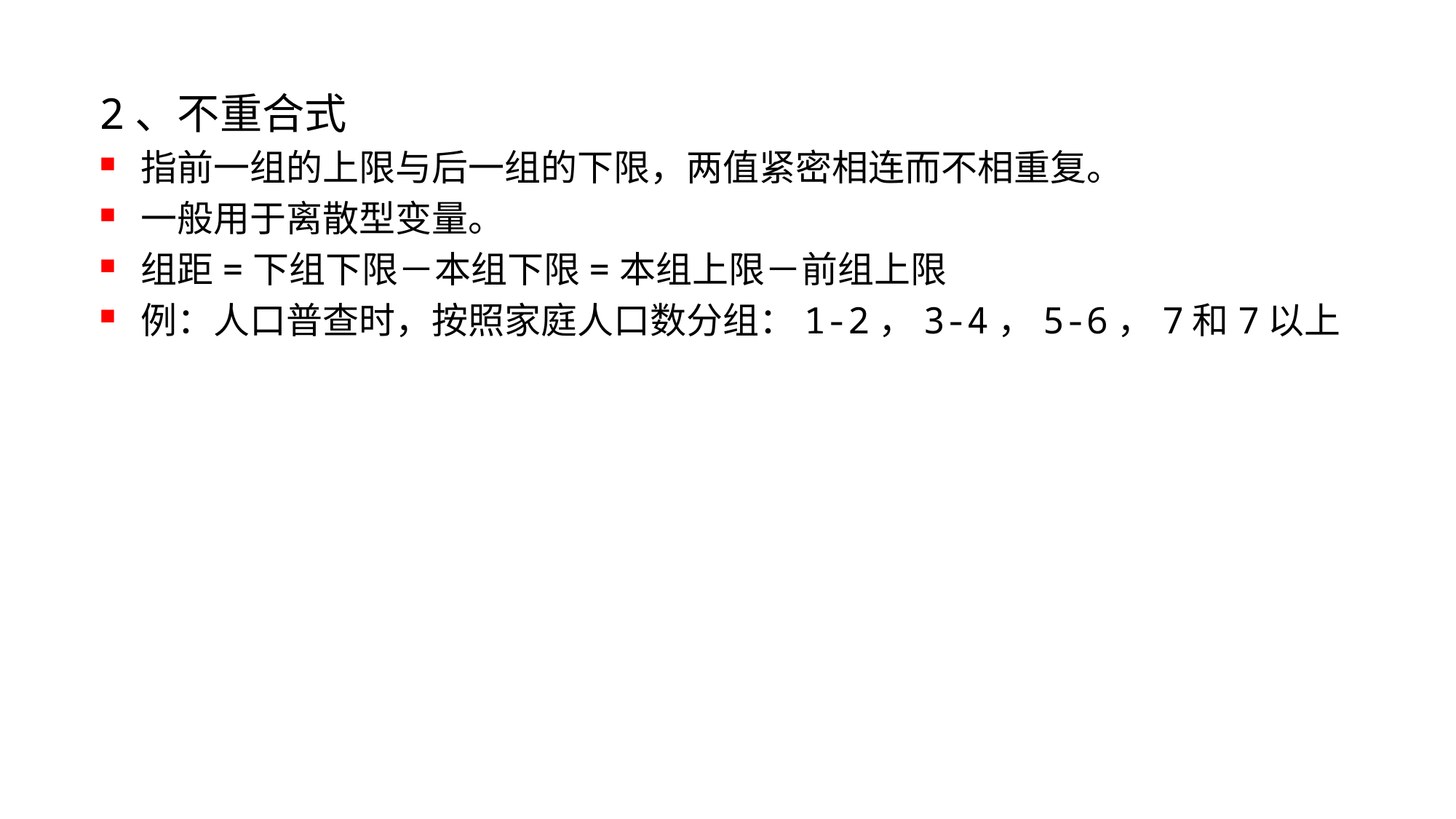

2、不重合式
指前一组的上限与后一组的下限，两值紧密相连而不相重复。
一般用于离散型变量。
组距=下组下限－本组下限=本组上限－前组上限
例：人口普查时，按照家庭人口数分组：1-2，3-4，5-6，7和7以上